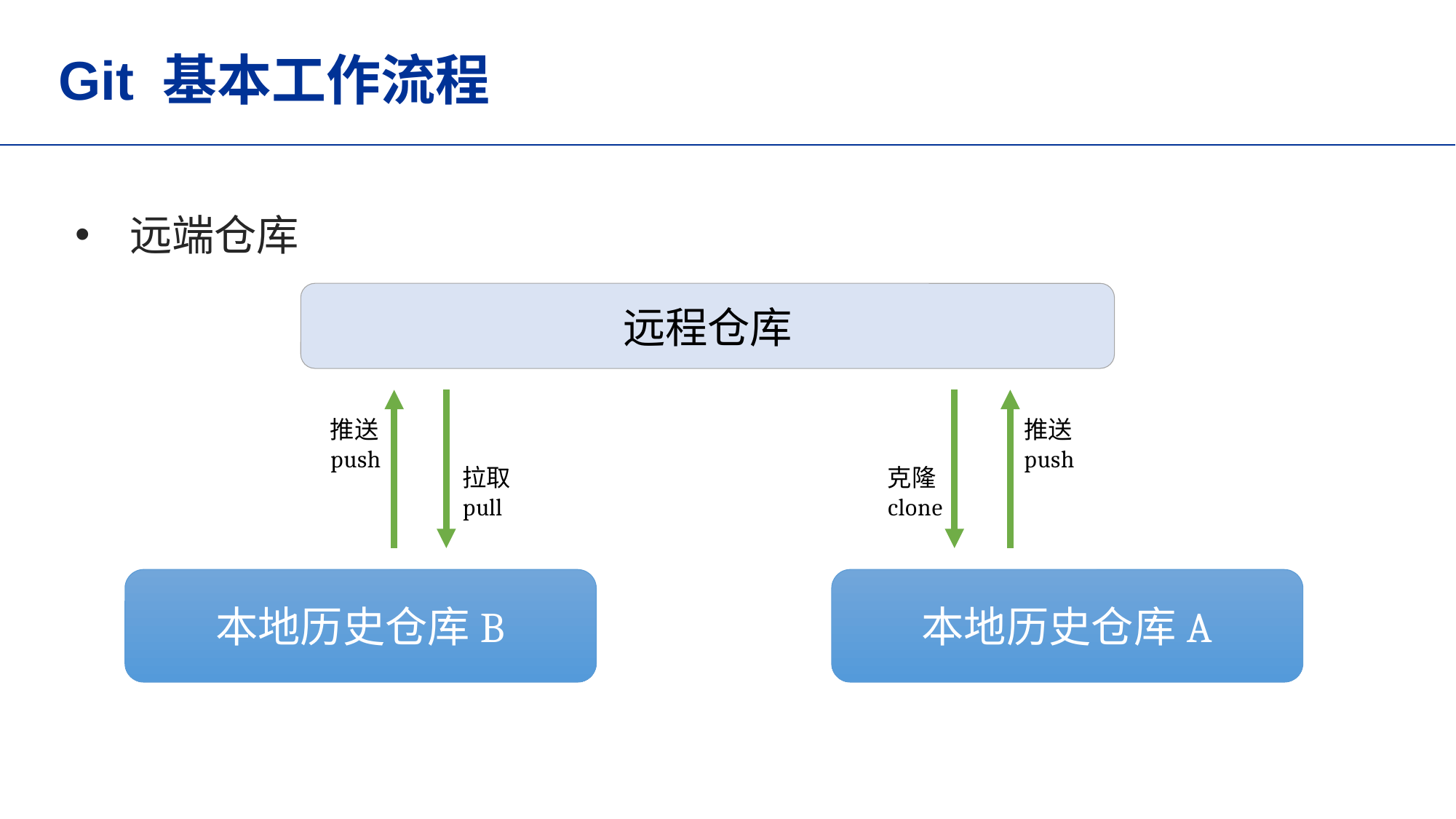

# Git 基本工作流程
远端仓库
远程仓库
克隆
clone
拉取
pull
推送
push
推送
push
本地历史仓库B
本地历史仓库A